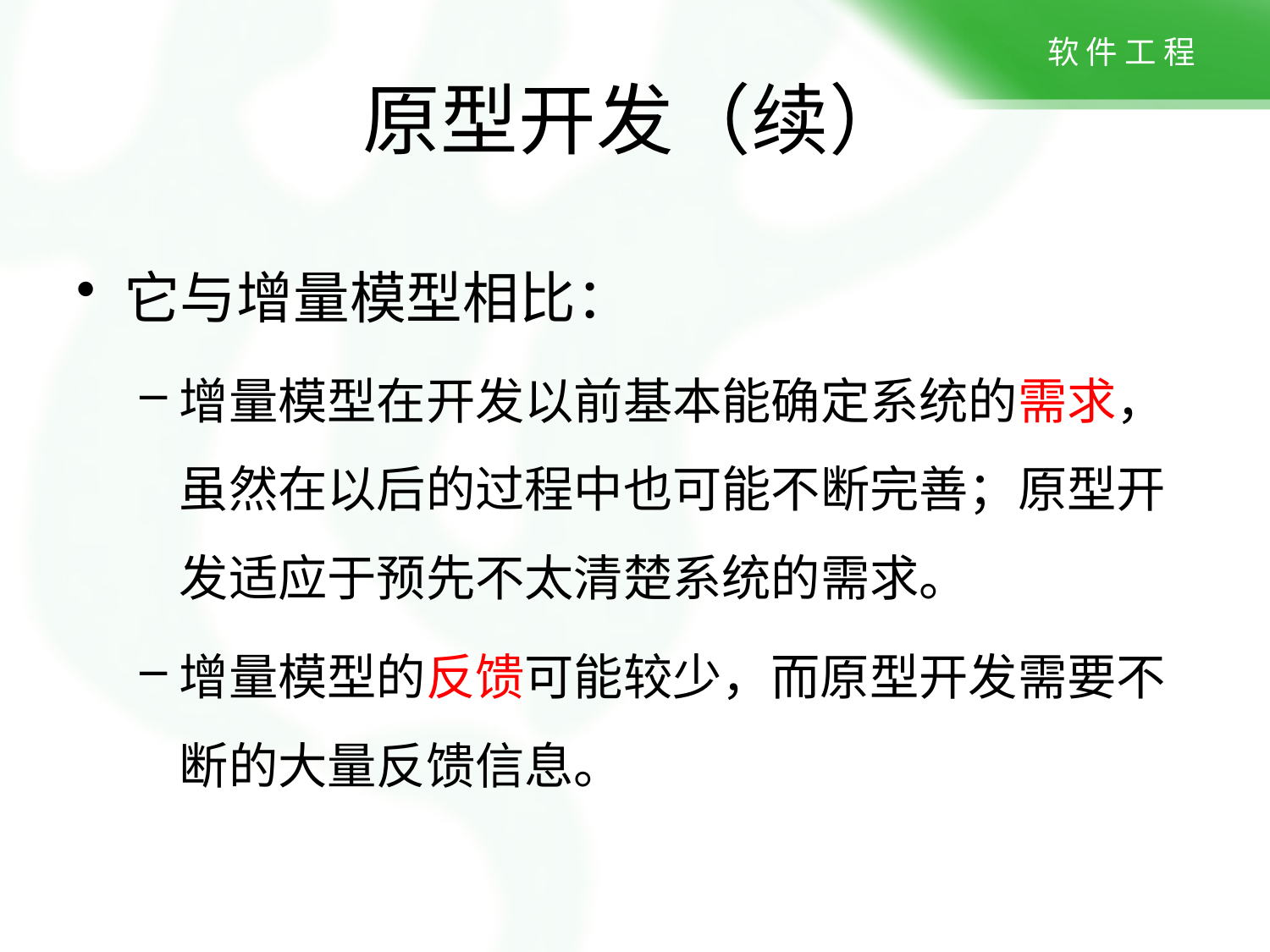

# 原型开发（续）
它与增量模型相比：
增量模型在开发以前基本能确定系统的需求，虽然在以后的过程中也可能不断完善；原型开发适应于预先不太清楚系统的需求。
增量模型的反馈可能较少，而原型开发需要不断的大量反馈信息。